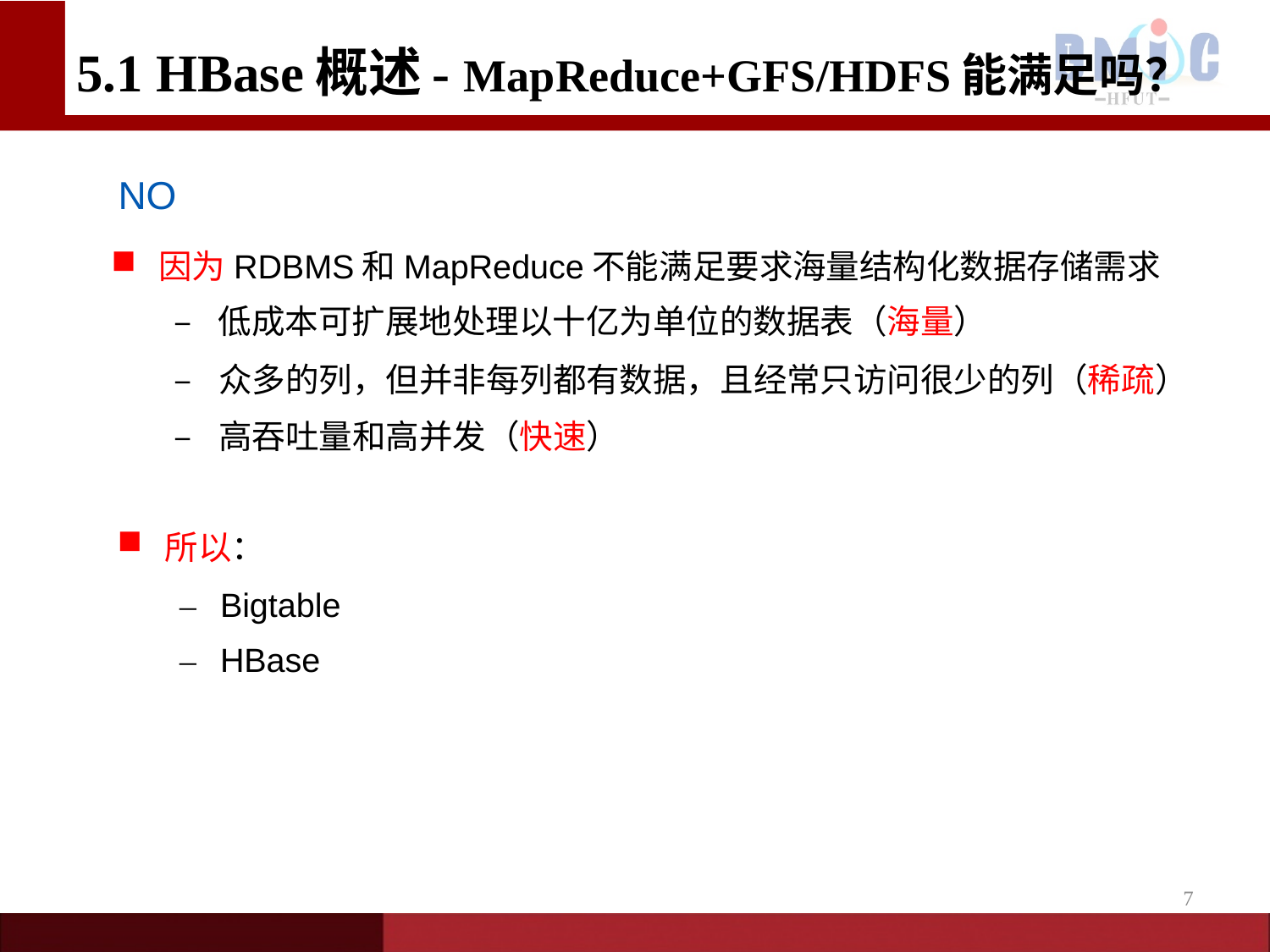

# 5.1 HBase概述- MapReduce+GFS/HDFS能满足吗？
NO
因为RDBMS和MapReduce不能满足要求海量结构化数据存储需求
–   低成本可扩展地处理以十亿为单位的数据表（海量）
–   众多的列，但并非每列都有数据，且经常只访问很少的列（稀疏）
–   高吞吐量和高并发（快速）
所以：
–   Bigtable
–   HBase
7